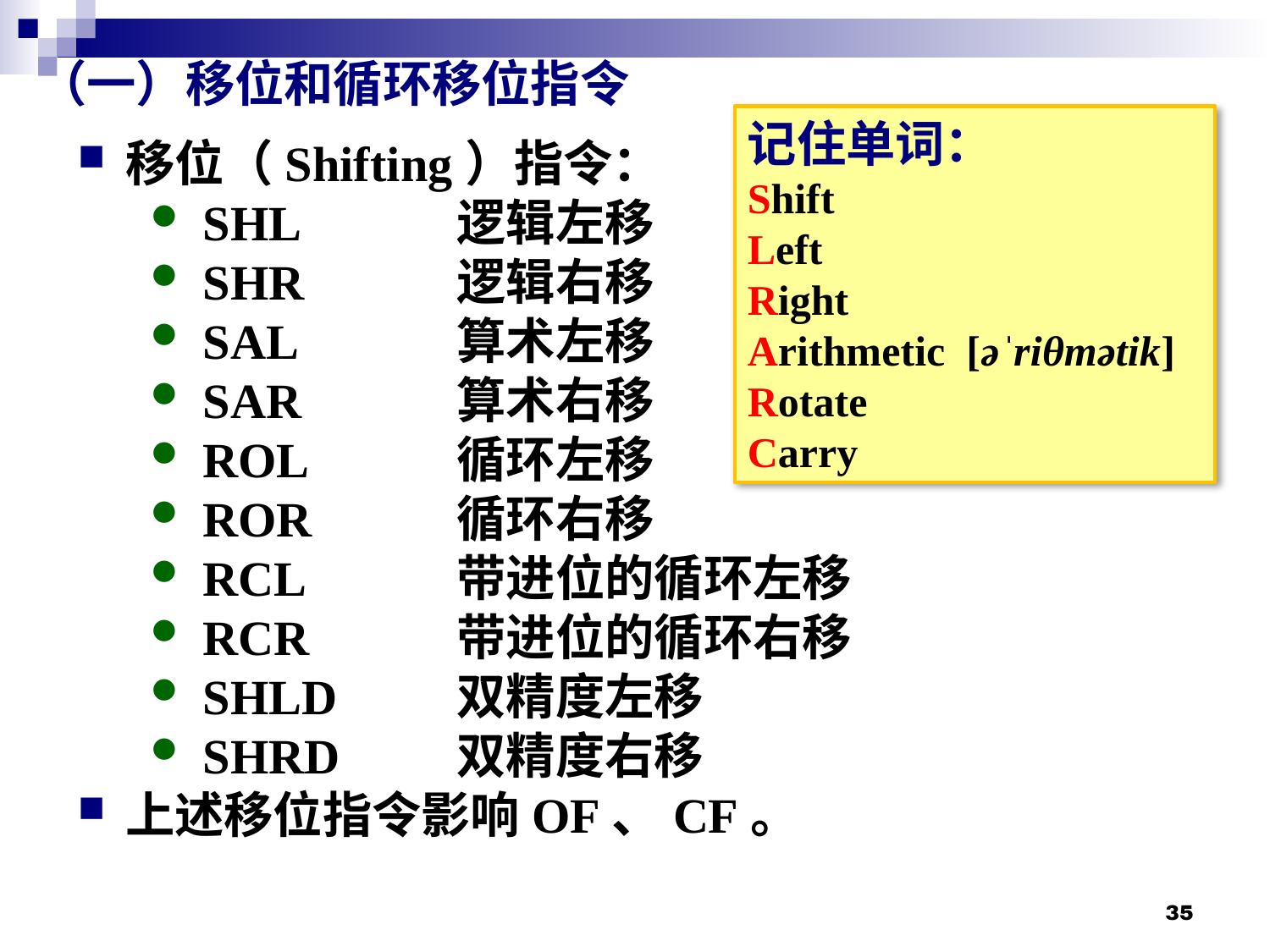

# （一）移位和循环移位指令
记住单词：
Shift
Left
Right
Arithmetic  [əˈriθmətik]
Rotate
Carry
移位（Shifting）指令：
SHL		逻辑左移
SHR		逻辑右移
SAL		算术左移
SAR		算术右移
ROL		循环左移
ROR		循环右移
RCL		带进位的循环左移
RCR		带进位的循环右移
SHLD	双精度左移
SHRD	双精度右移
上述移位指令影响OF、CF。
35